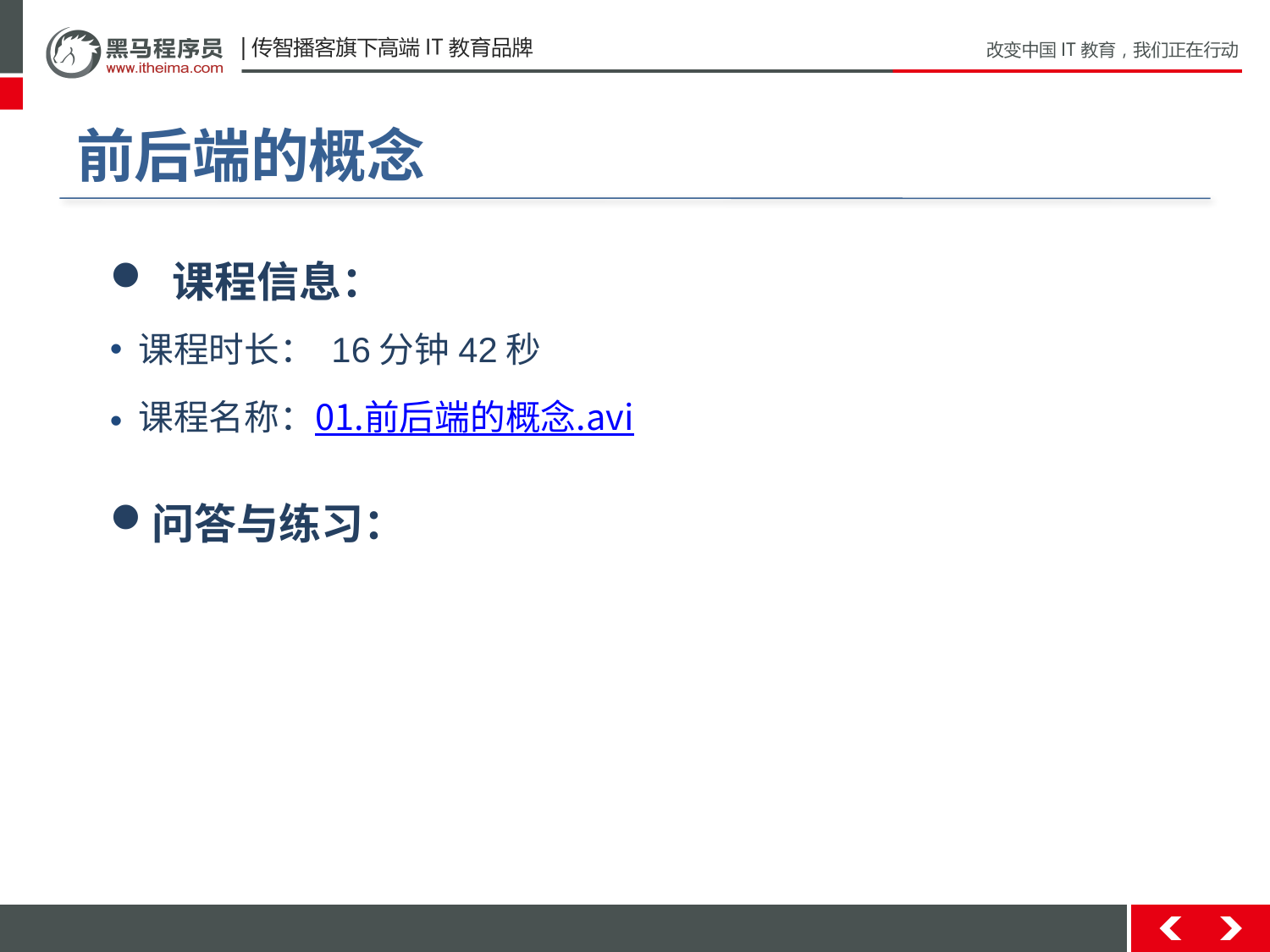

# 前后端的概念
 课程信息：
 课程时长： 16分钟42秒
 课程名称：01.前后端的概念.avi
问答与练习：